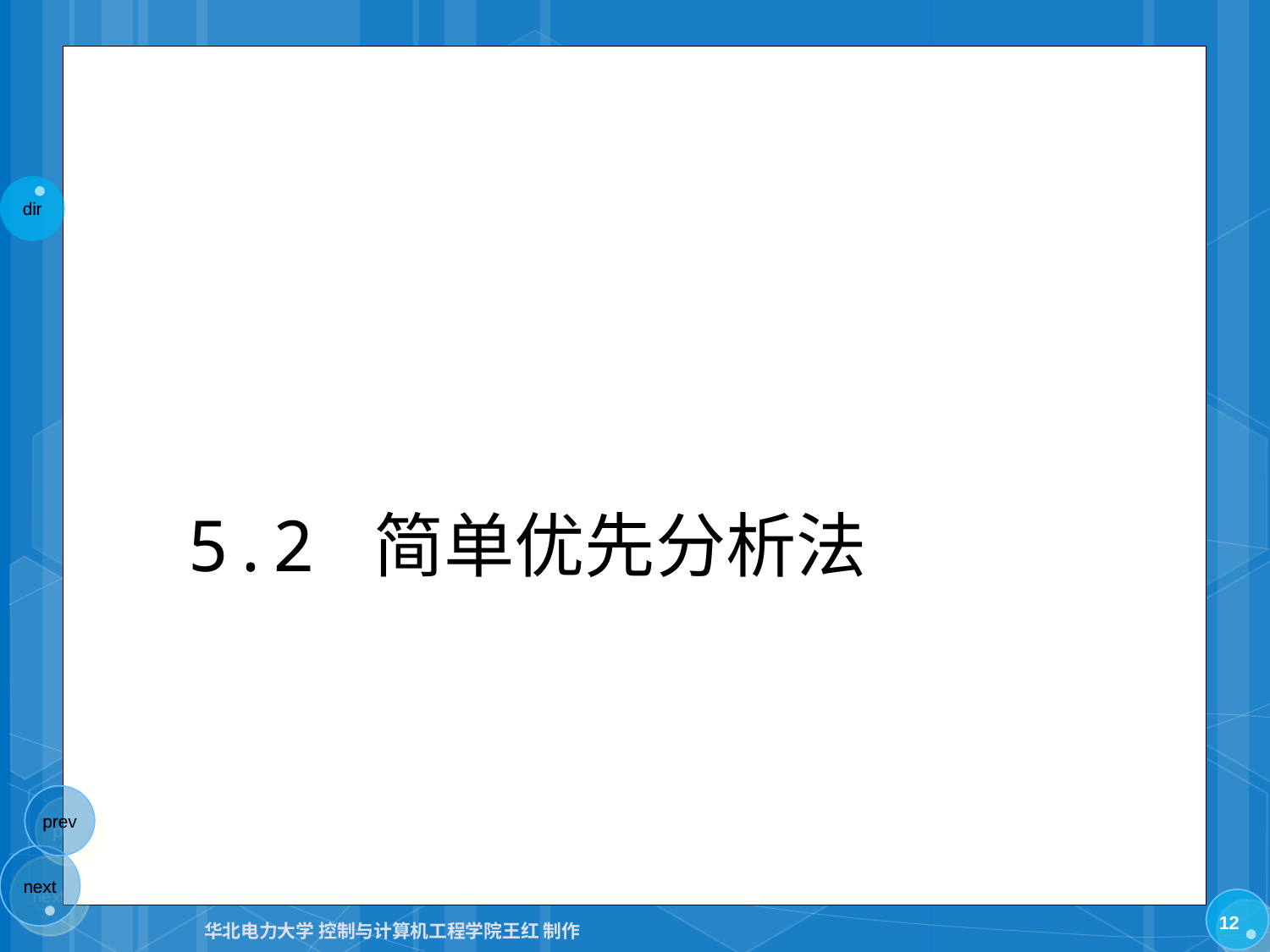

# 5.2 简单优先分析法

12
华北电力大学 控制与计算机工程学院王红 制作